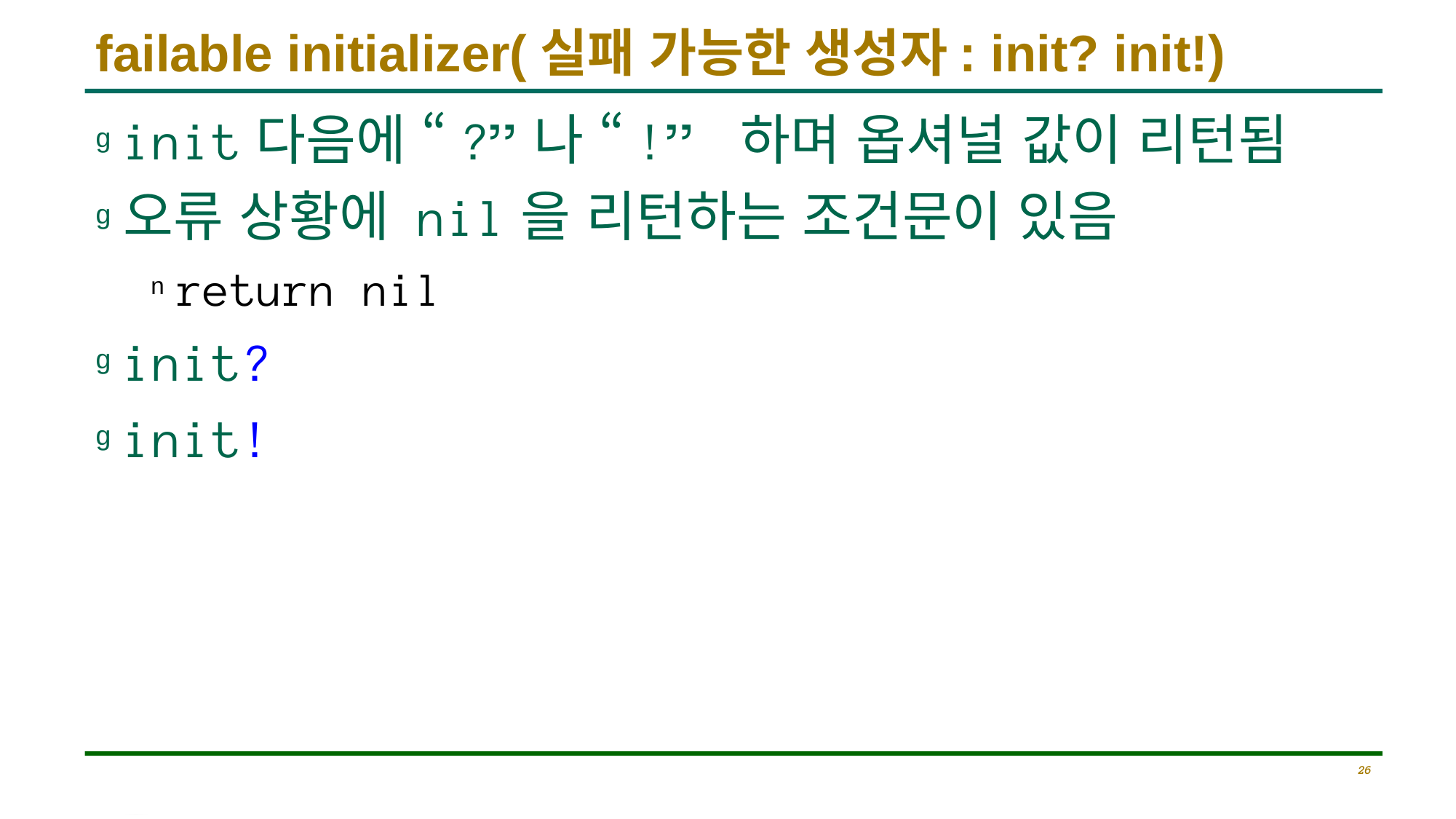

# failable initializer(실패 가능한 생성자: init? init!)
init다음에 “?”나 “!” 하며 옵셔널 값이 리턴됨
오류 상황에 nil을 리턴하는 조건문이 있음
return nil
init?
init!